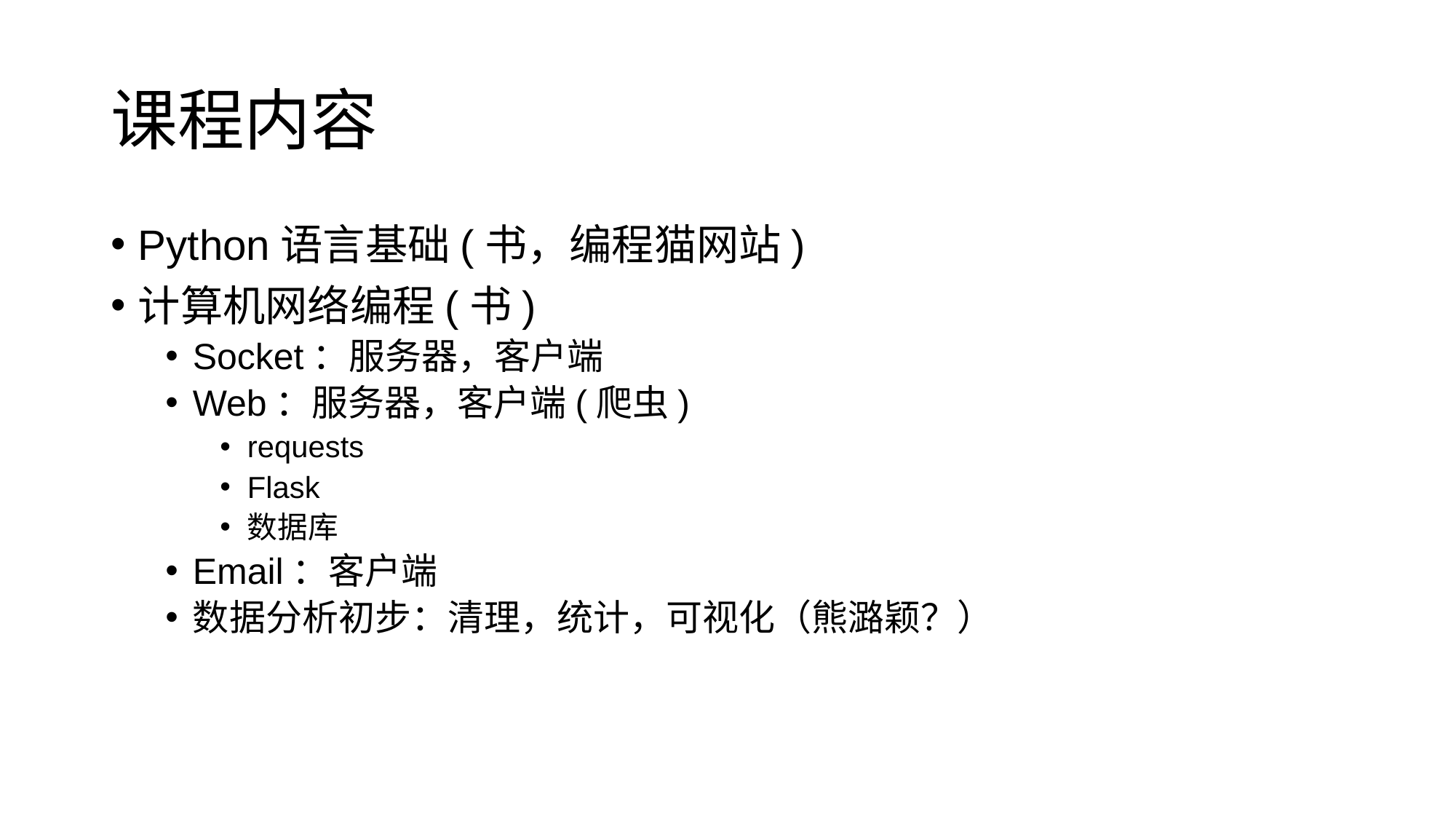

# 课程内容
Python语言基础(书，编程猫网站)
计算机网络编程(书)
Socket：服务器，客户端
Web：服务器，客户端(爬虫)
requests
Flask
数据库
Email：客户端
数据分析初步：清理，统计，可视化（熊潞颖？）